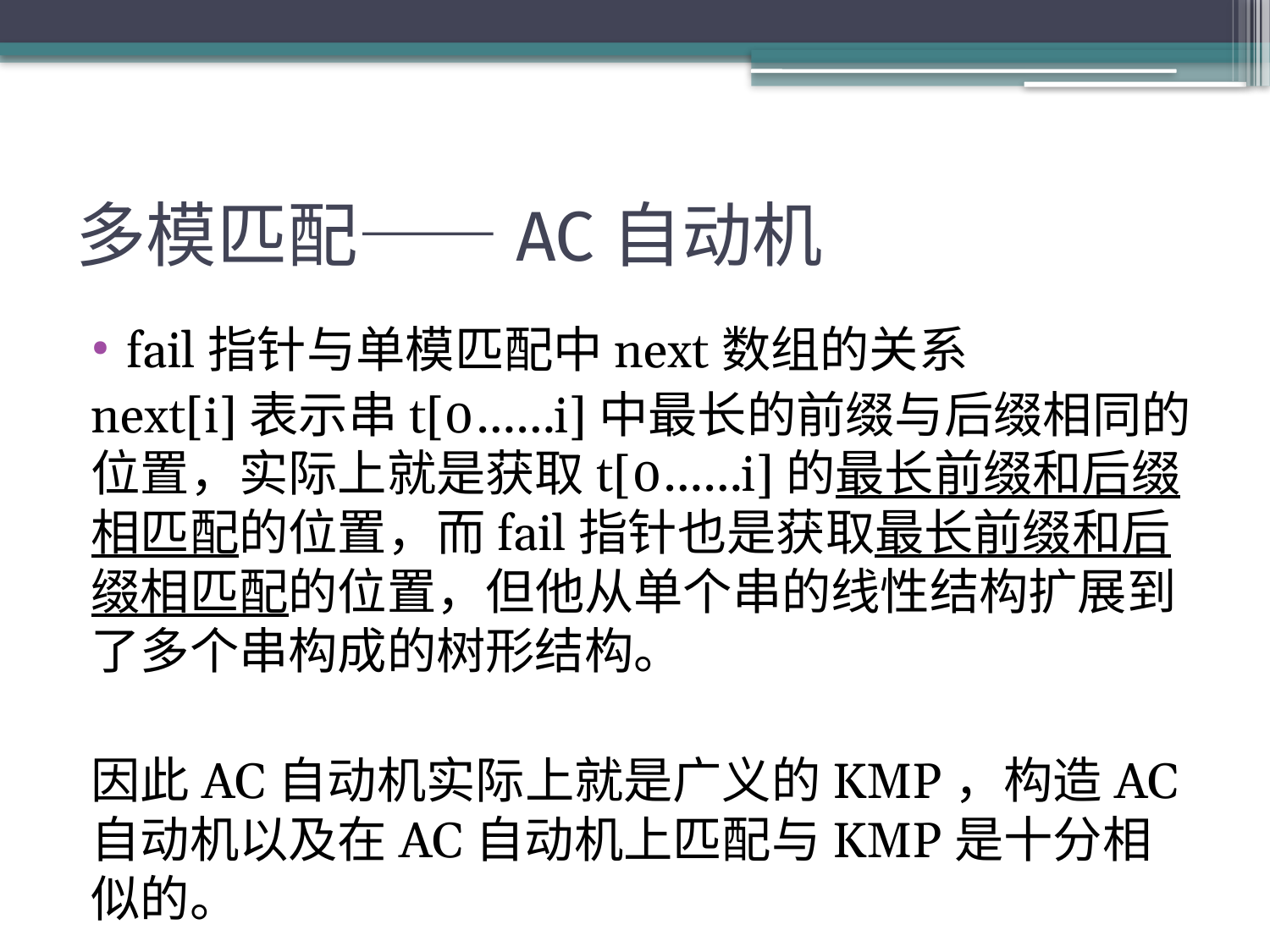

# 多模匹配——AC自动机
fail指针与单模匹配中next数组的关系
next[i]表示串t[0……i]中最长的前缀与后缀相同的位置，实际上就是获取t[0……i]的最长前缀和后缀相匹配的位置，而fail指针也是获取最长前缀和后缀相匹配的位置，但他从单个串的线性结构扩展到了多个串构成的树形结构。

因此AC自动机实际上就是广义的KMP，构造AC自动机以及在AC自动机上匹配与KMP是十分相似的。